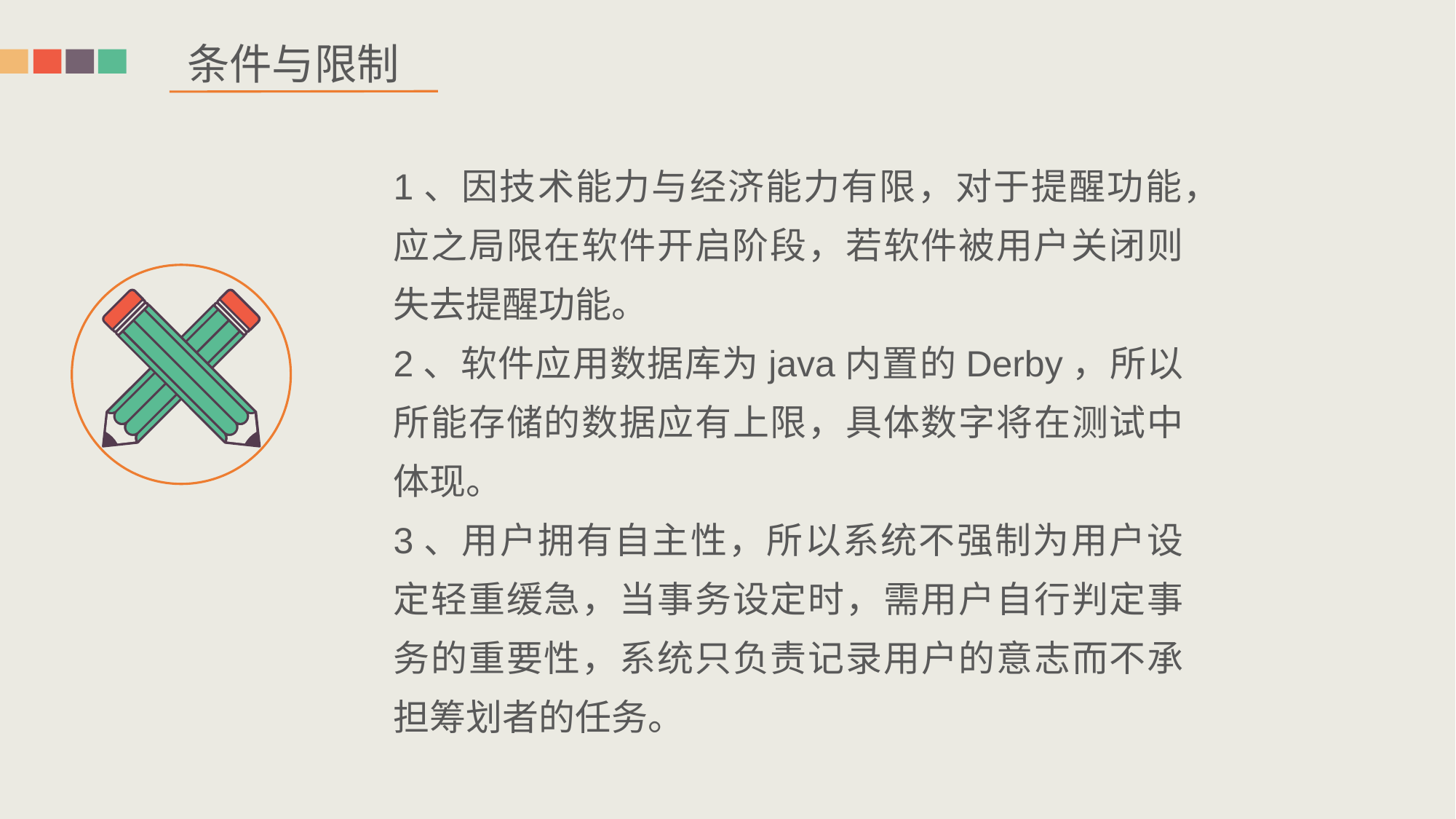

条件与限制

1、因技术能力与经济能力有限，对于提醒功能，应之局限在软件开启阶段，若软件被用户关闭则失去提醒功能。
2、软件应用数据库为java内置的Derby，所以所能存储的数据应有上限，具体数字将在测试中体现。
3、用户拥有自主性，所以系统不强制为用户设定轻重缓急，当事务设定时，需用户自行判定事务的重要性，系统只负责记录用户的意志而不承担筹划者的任务。